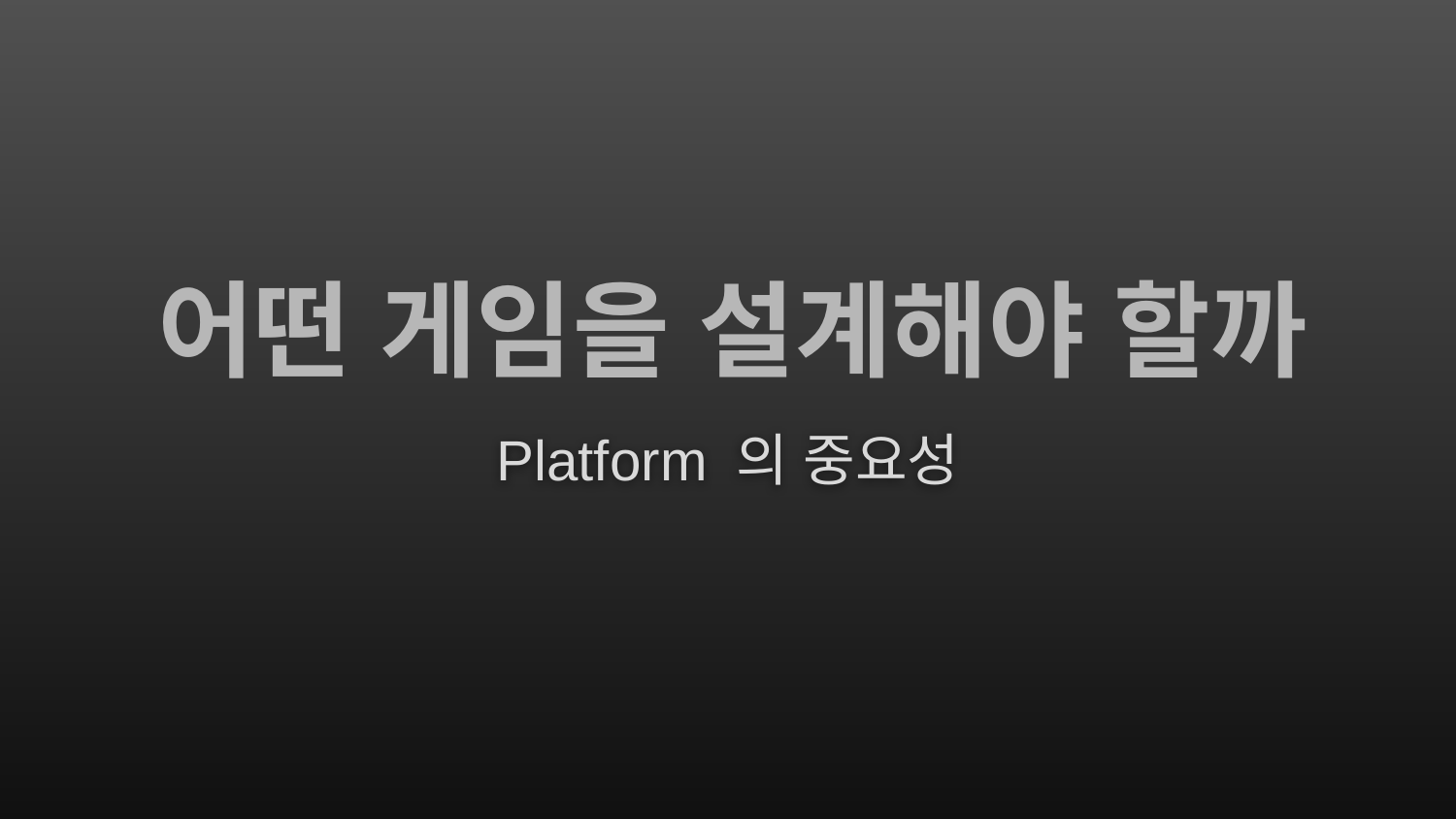

# 어떤 게임을 설계해야 할까
Platform 의 중요성